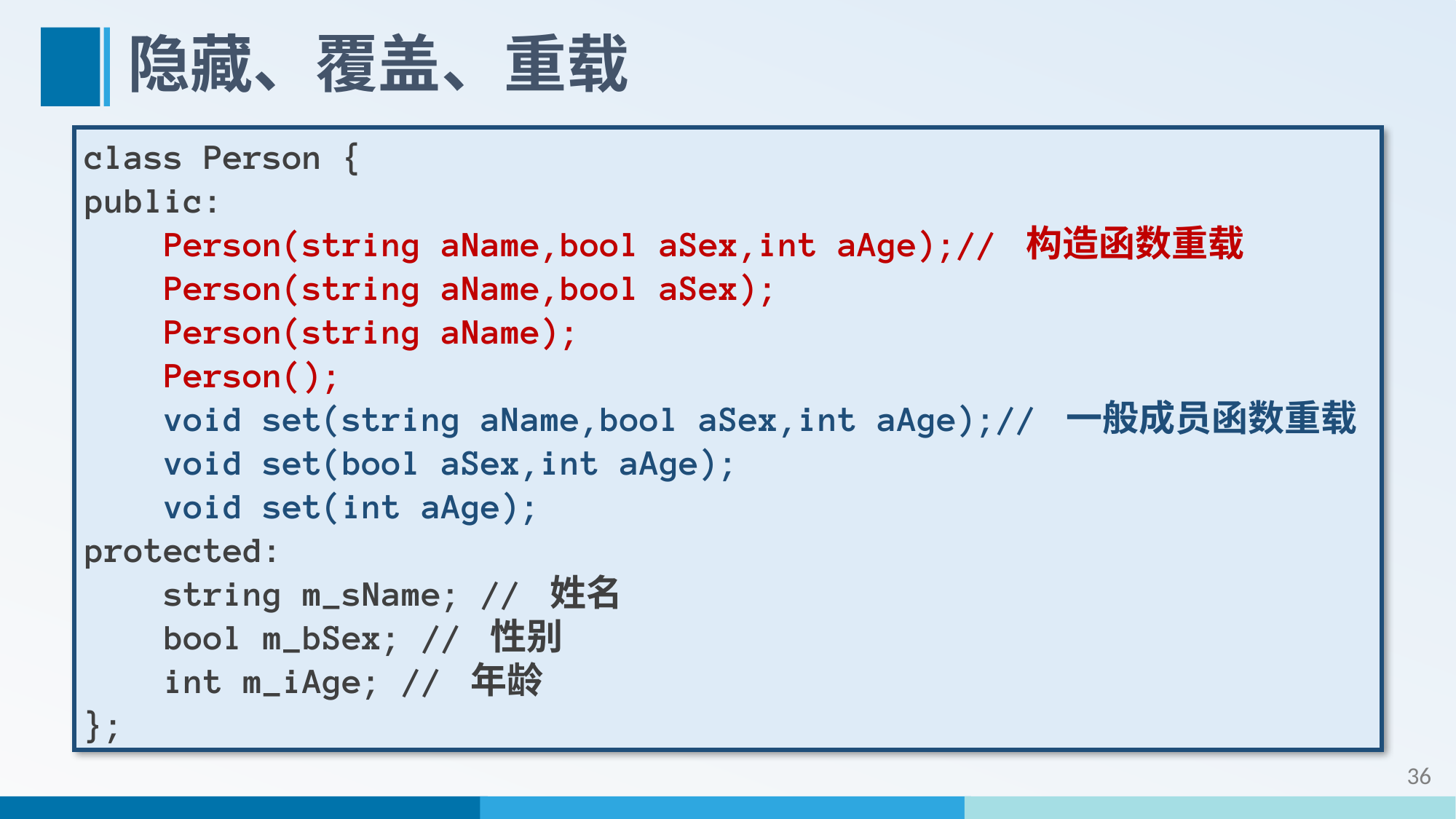

# 隐藏、覆盖、重载
class Person {
public:
    Person(string aName,bool aSex,int aAge);// 构造函数重载
    Person(string aName,bool aSex);
    Person(string aName);
    Person();
    void set(string aName,bool aSex,int aAge);// 一般成员函数重载
    void set(bool aSex,int aAge);
    void set(int aAge);
protected:
    string m_sName; // 姓名
    bool m_bSex; // 性别
    int m_iAge; // 年龄
};